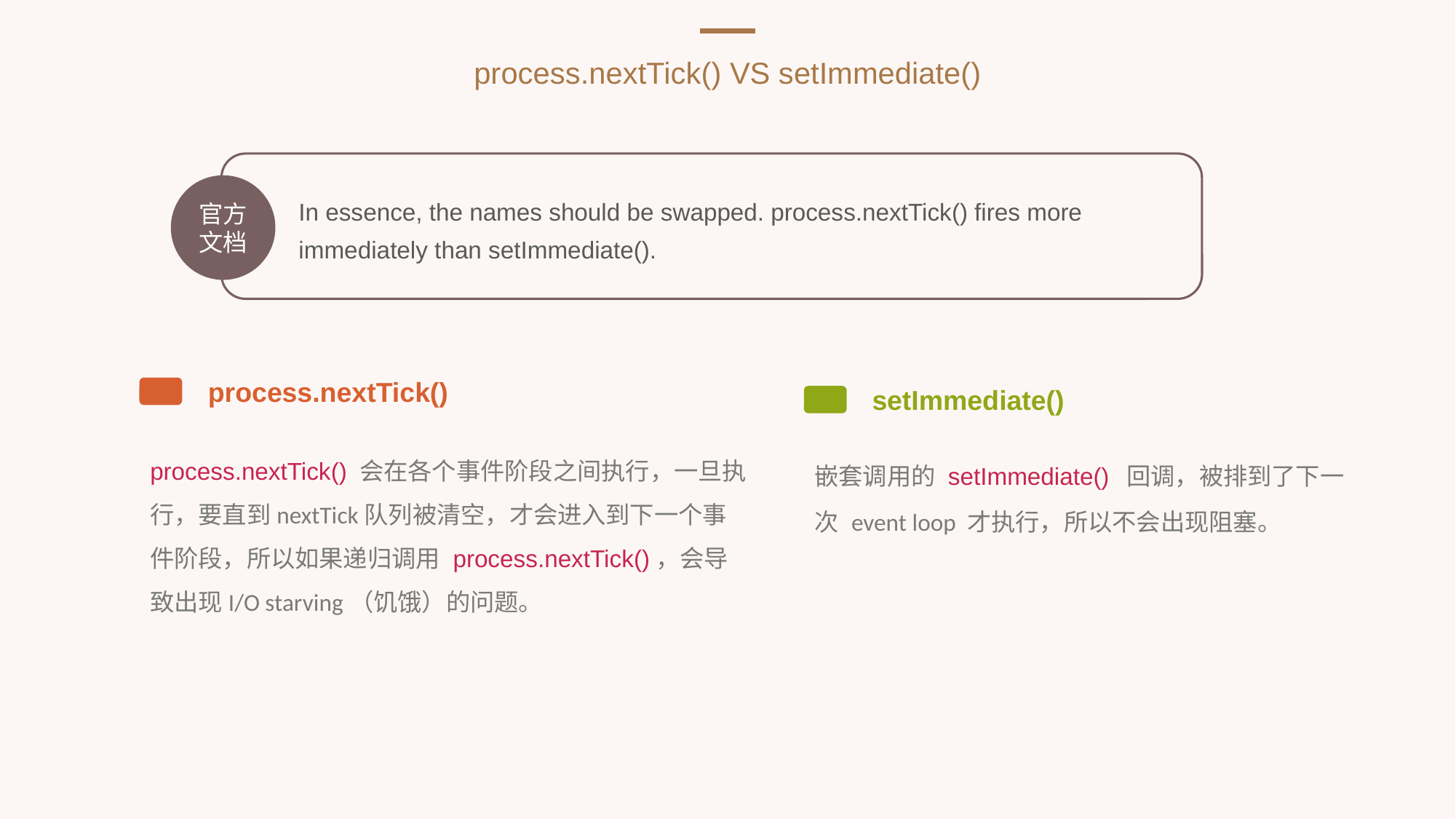

process.nextTick() VS setImmediate()

官方文档
In essence, the names should be swapped. process.nextTick() fires more immediately than setImmediate().
process.nextTick()

setImmediate()

嵌套调用的 setImmediate() 回调，被排到了下一次 event loop 才执行，所以不会出现阻塞。
process.nextTick() 会在各个事件阶段之间执行，一旦执行，要直到nextTick队列被清空，才会进入到下一个事件阶段，所以如果递归调用 process.nextTick()，会导致出现I/O starving（饥饿）的问题。